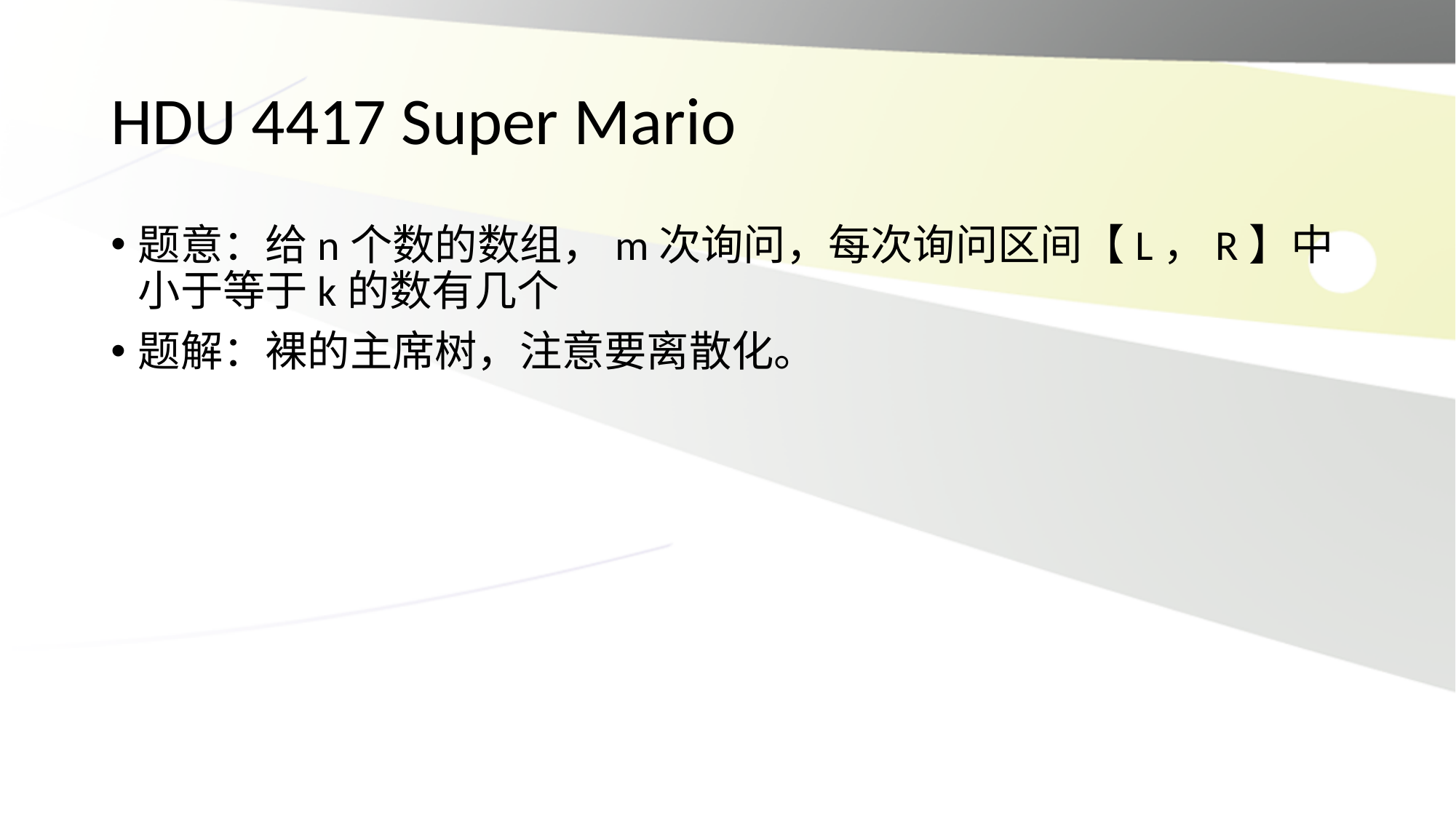

# HDU 4417 Super Mario
题意：给n个数的数组，m次询问，每次询问区间【L，R】中小于等于k的数有几个
题解：裸的主席树，注意要离散化。